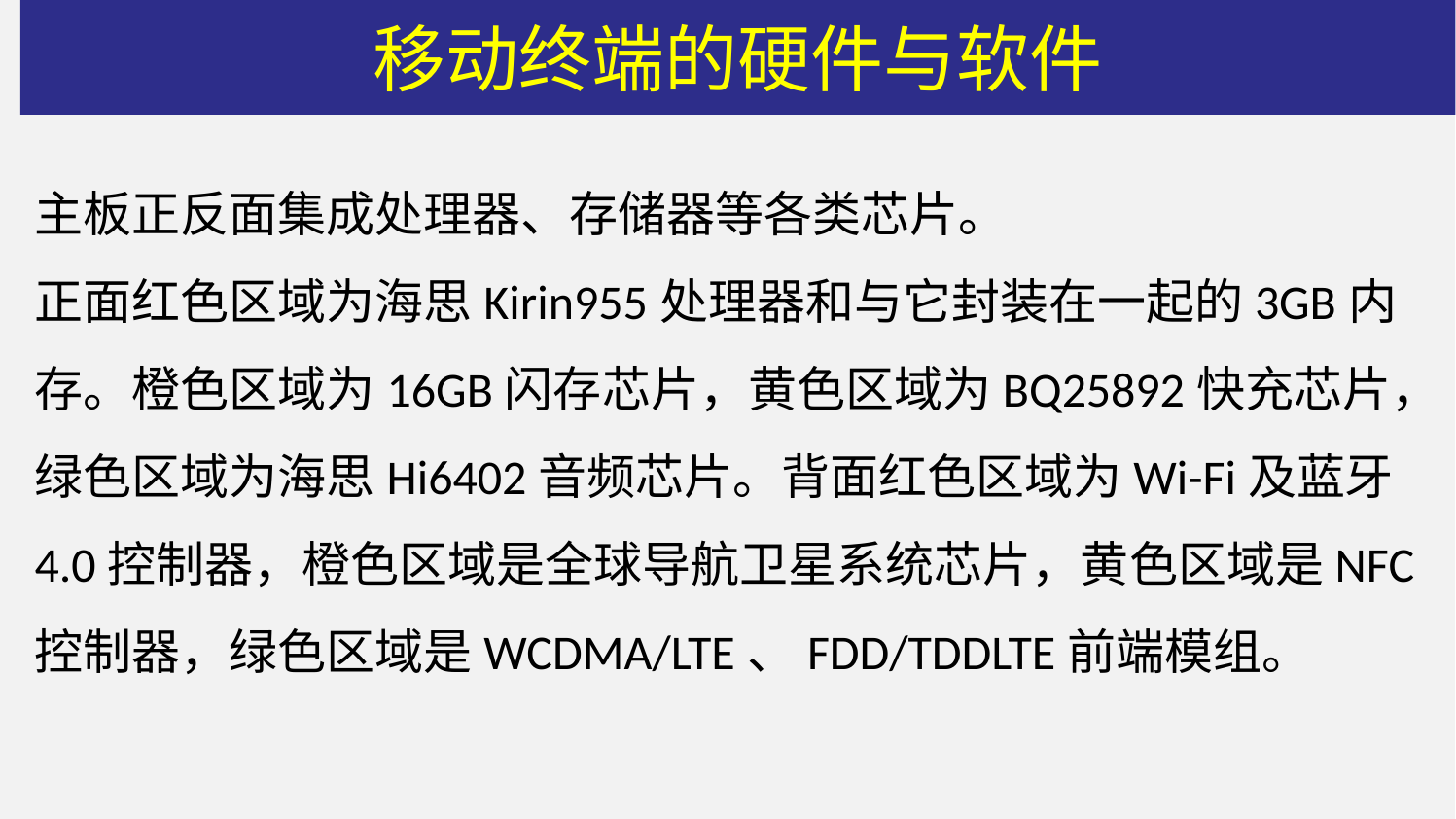

# 移动终端的硬件与软件
主板正反面集成处理器、存储器等各类芯片。
正面红色区域为海思Kirin955处理器和与它封装在一起的3GB内存。橙色区域为16GB闪存芯片，黄色区域为BQ25892快充芯片，绿色区域为海思Hi6402音频芯片。背面红色区域为Wi-Fi及蓝牙4.0控制器，橙色区域是全球导航卫星系统芯片，黄色区域是NFC控制器，绿色区域是WCDMA/LTE、FDD/TDDLTE前端模组。